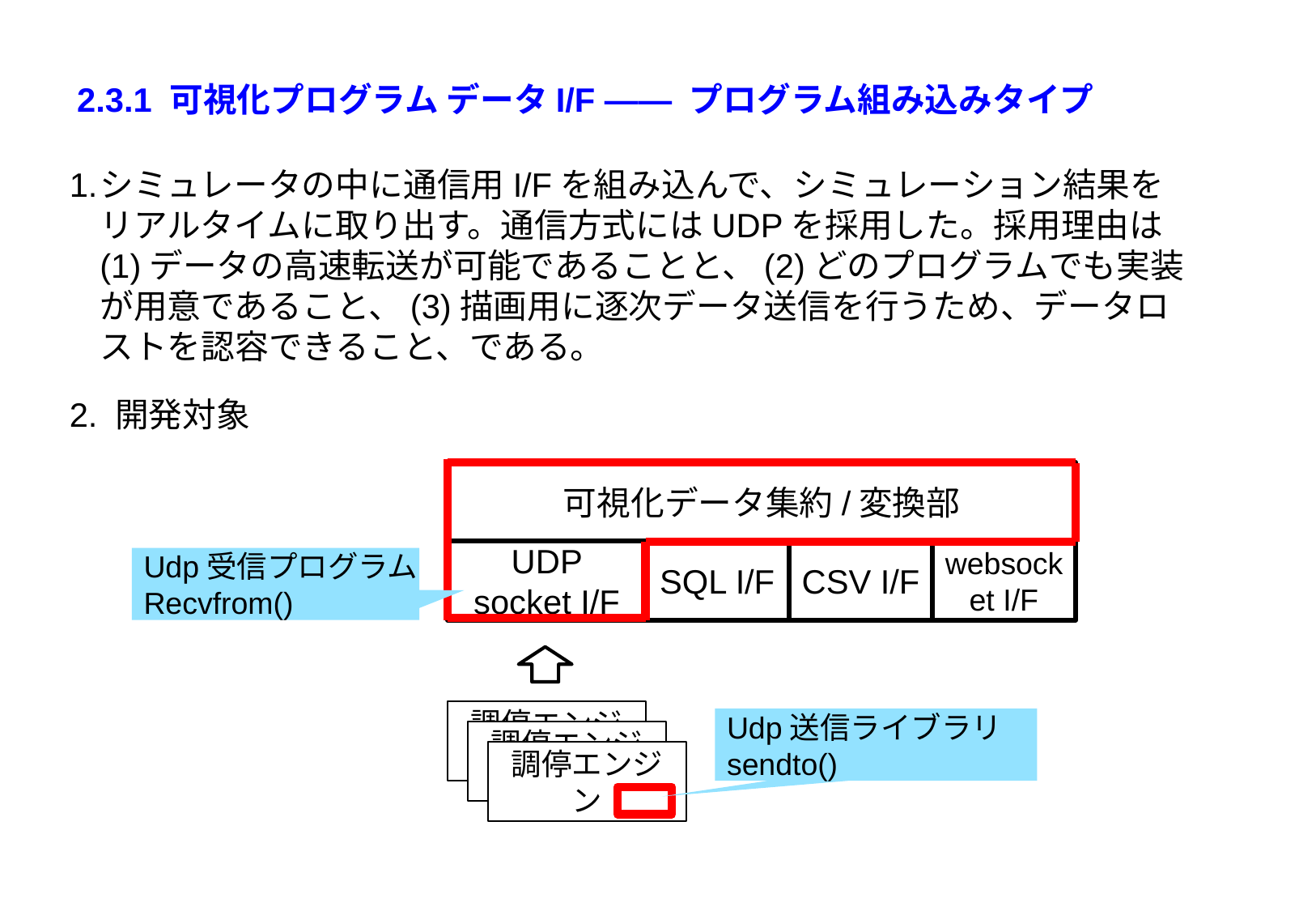

# 2.3.1 可視化プログラム データI/F ―― プログラム組み込みタイプ
シミュレータの中に通信用I/Fを組み込んで、シミュレーション結果をリアルタイムに取り出す。通信方式にはUDPを採用した。採用理由は(1)データの高速転送が可能であることと、(2)どのプログラムでも実装が用意であること、(3)描画用に逐次データ送信を行うため、データロストを認容できること、である。
2. 開発対象
可視化データ集約/変換部
UDP socket I/F
SQL I/F
CSV I/F
websocket I/F
Udp受信プログラム
Recvfrom()

調停エンジン

Udp送信ライブラリ
sendto()
調停エンジン

調停エンジン